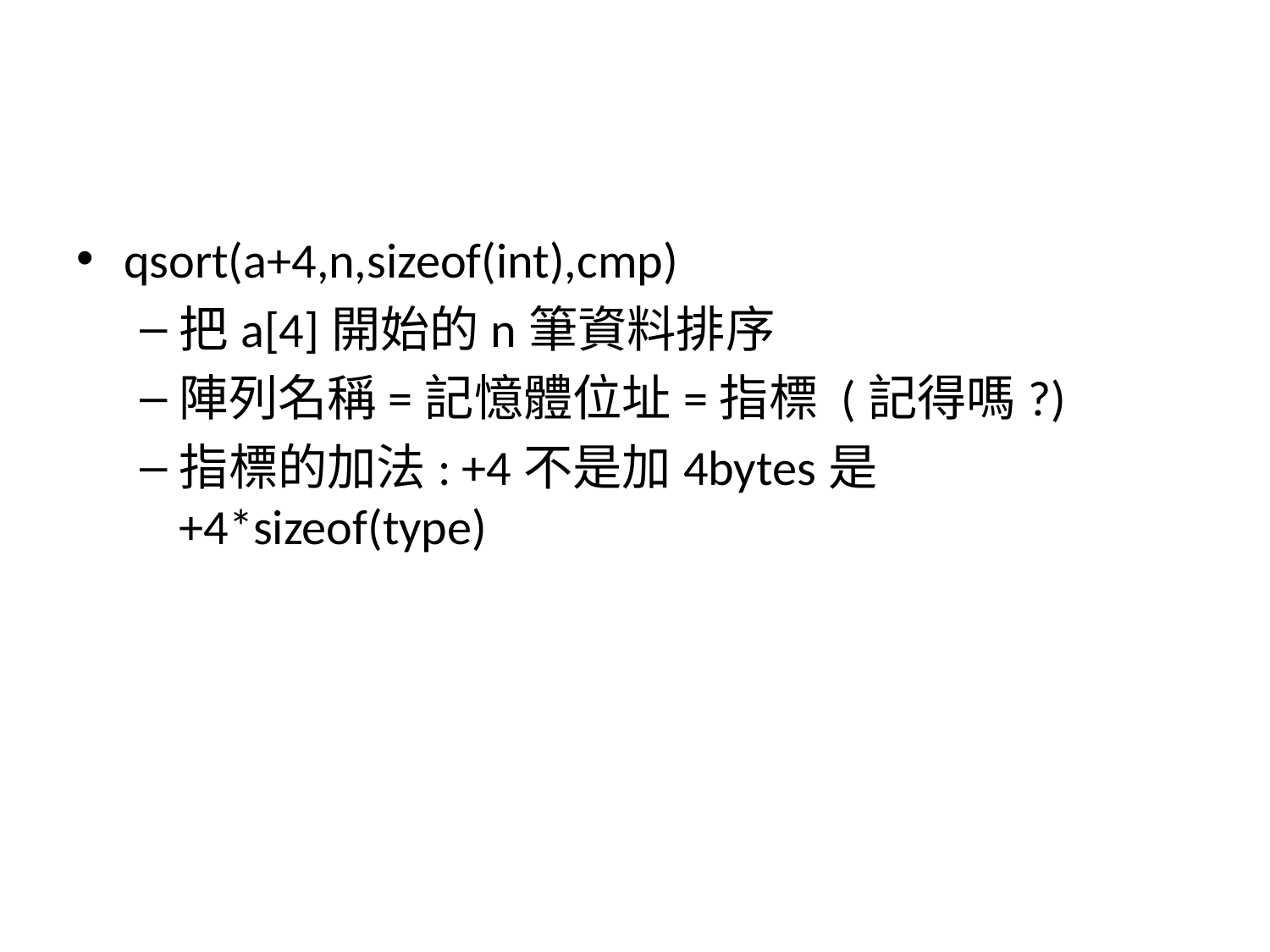

#
qsort(a+4,n,sizeof(int),cmp)
把a[4]開始的n筆資料排序
陣列名稱=記憶體位址=指標 (記得嗎?)
指標的加法: +4不是加4bytes是+4*sizeof(type)